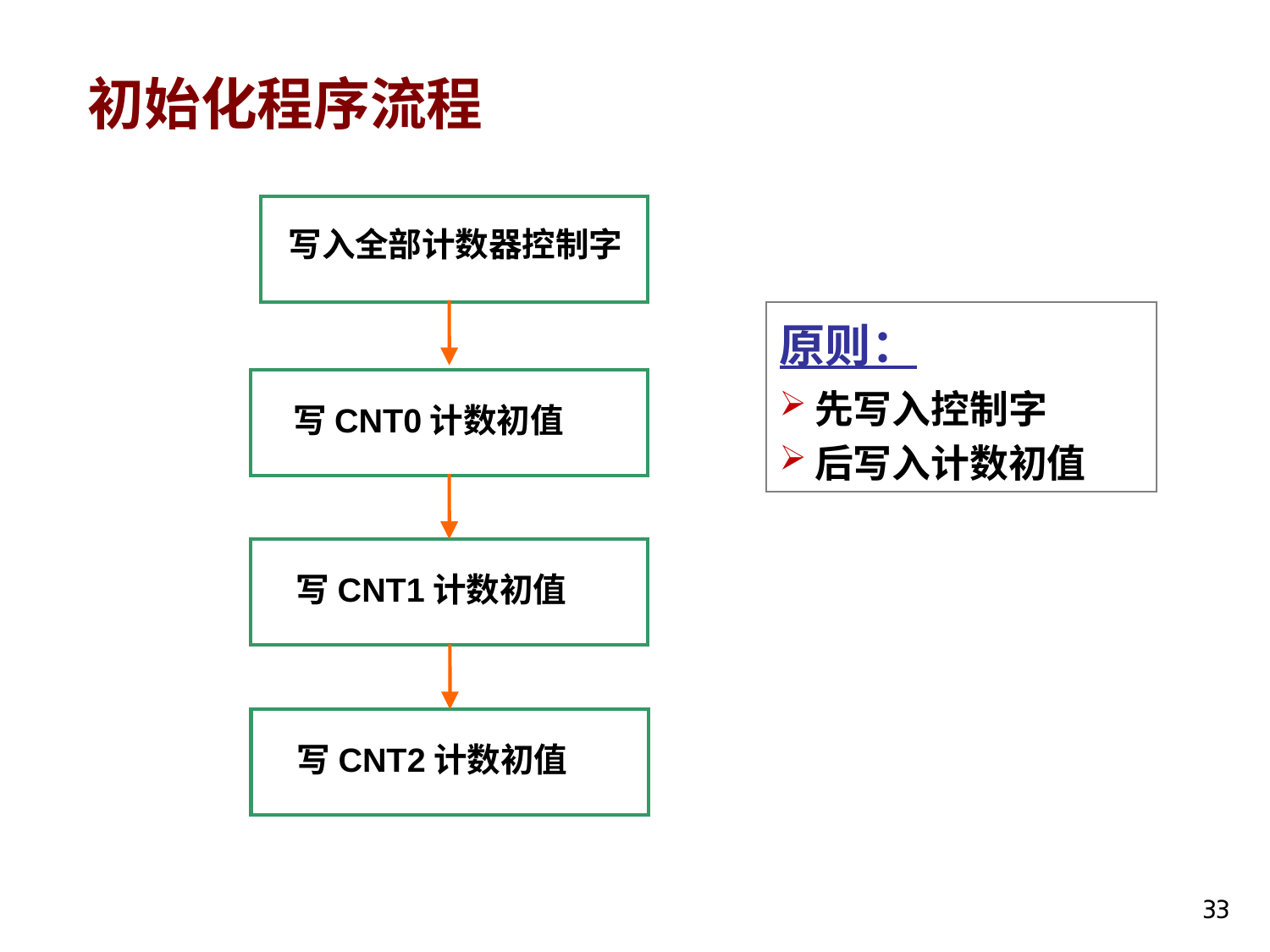

# 初始化程序流程

写入全部计数器控制字
原则：
先写入控制字
后写入计数初值

写CNT0计数初值

写CNT1计数初值

写CNT2计数初值
33